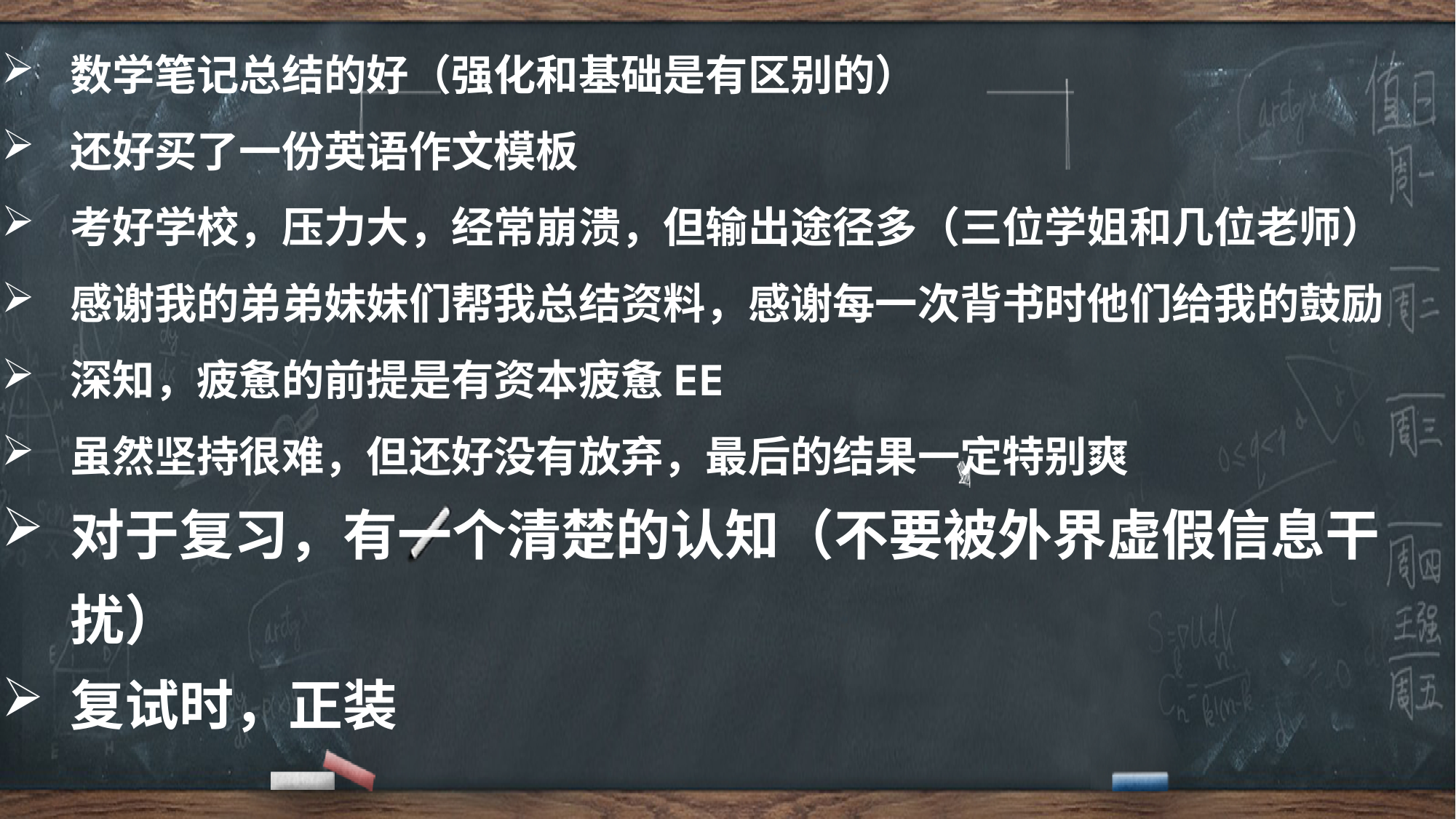

数学笔记总结的好（强化和基础是有区别的）
还好买了一份英语作文模板
考好学校，压力大，经常崩溃，但输出途径多（三位学姐和几位老师）
感谢我的弟弟妹妹们帮我总结资料，感谢每一次背书时他们给我的鼓励
深知，疲惫的前提是有资本疲惫EE
虽然坚持很难，但还好没有放弃，最后的结果一定特别爽
对于复习，有一个清楚的认知（不要被外界虚假信息干扰）
复试时，正装